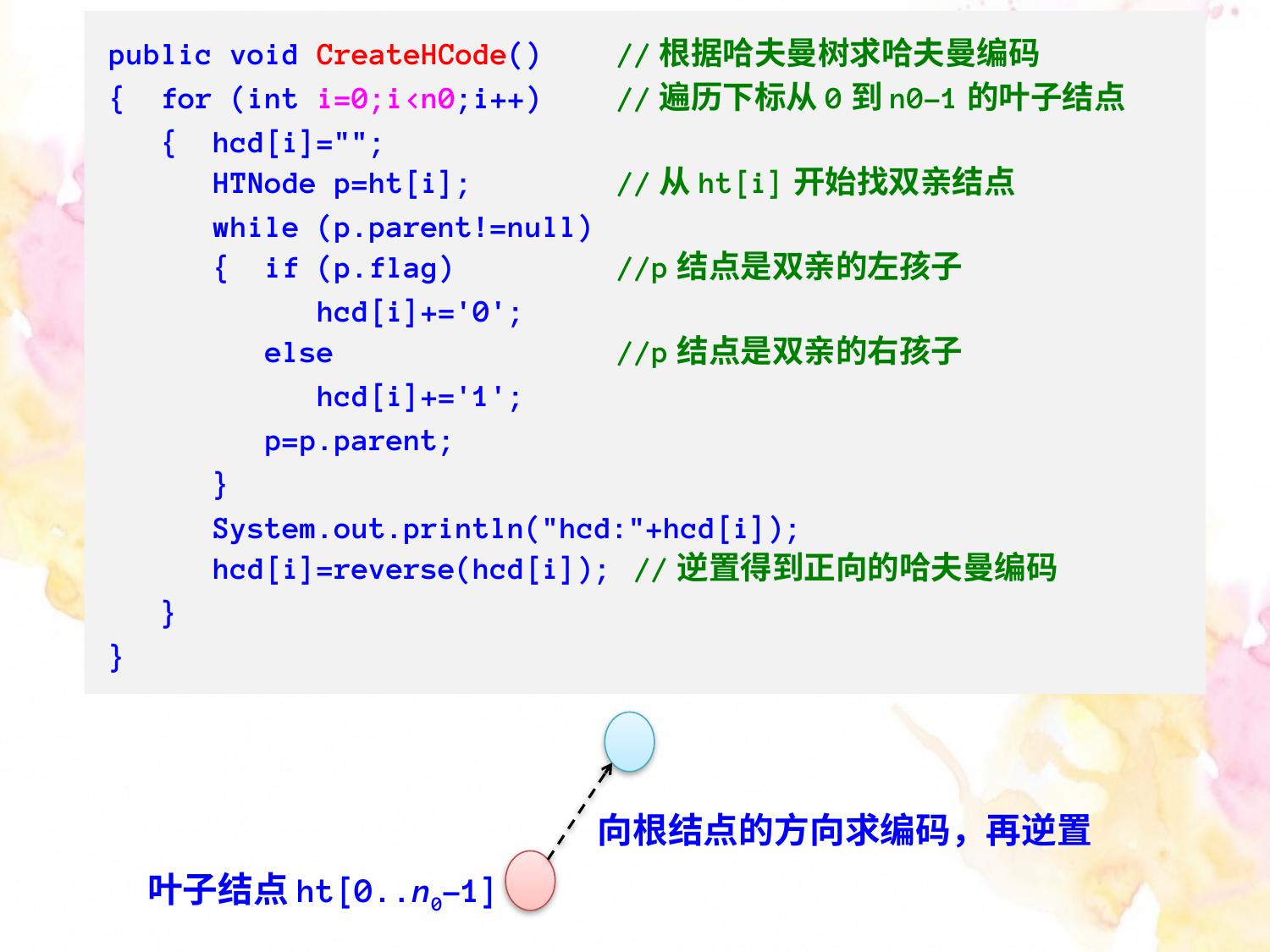

public void CreateHCode()	//根据哈夫曼树求哈夫曼编码
{  for (int i=0;i<n0;i++)	//遍历下标从0到n0-1的叶子结点
   {  hcd[i]="";
      HTNode p=ht[i];		//从ht[i]开始找双亲结点
      while (p.parent!=null)
      {  if (p.flag)		//p结点是双亲的左孩子
            hcd[i]+='0';
         else			//p结点是双亲的右孩子
            hcd[i]+='1';
         p=p.parent;
      }
      System.out.println("hcd:"+hcd[i]);
      hcd[i]=reverse(hcd[i]);	 //逆置得到正向的哈夫曼编码
   }
}

向根结点的方向求编码，再逆置

叶子结点ht[0..n0-1]